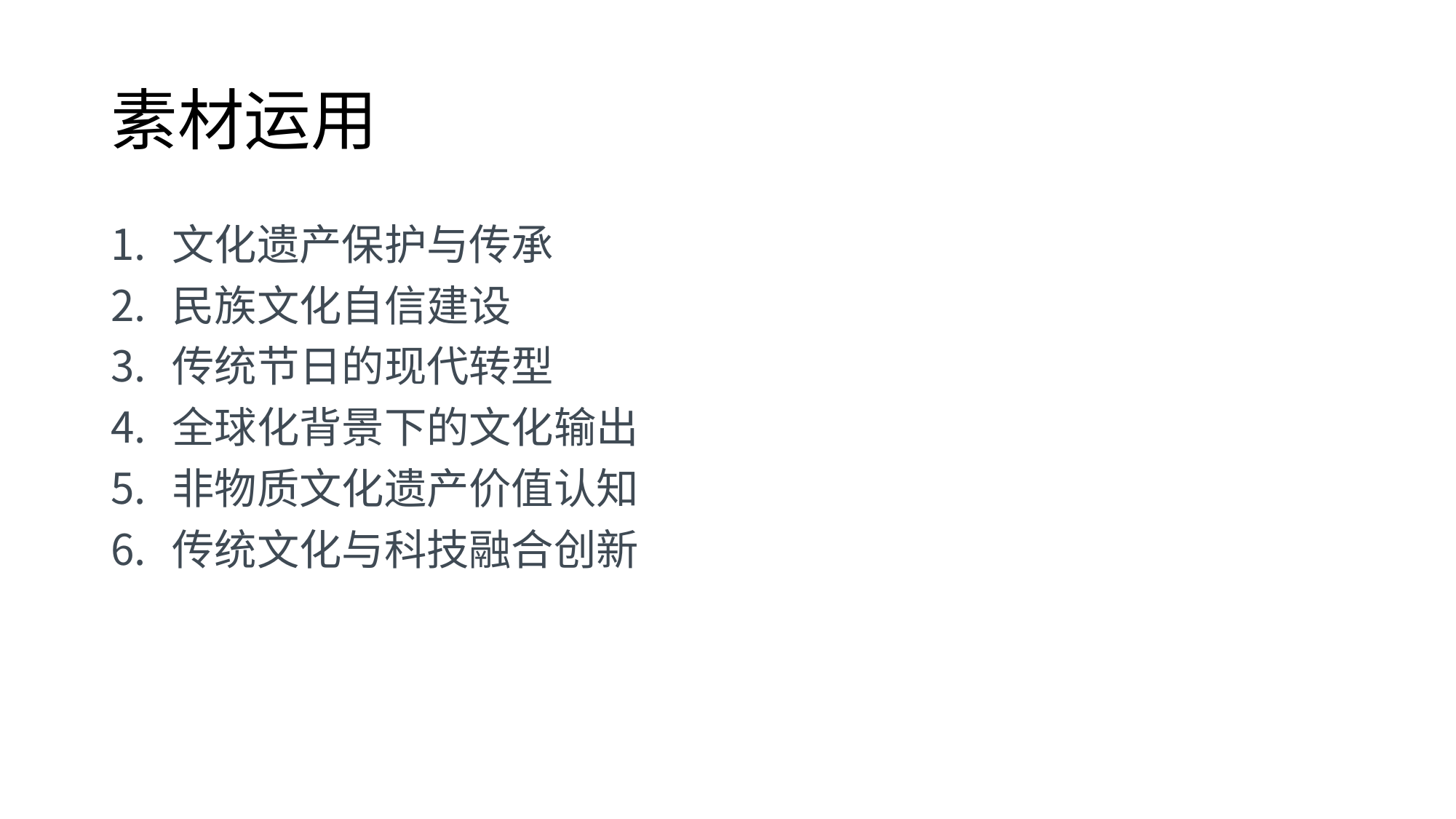

# 素材运用
文化遗产保护与传承
民族文化自信建设
传统节日的现代转型
全球化背景下的文化输出
非物质文化遗产价值认知
传统文化与科技融合创新